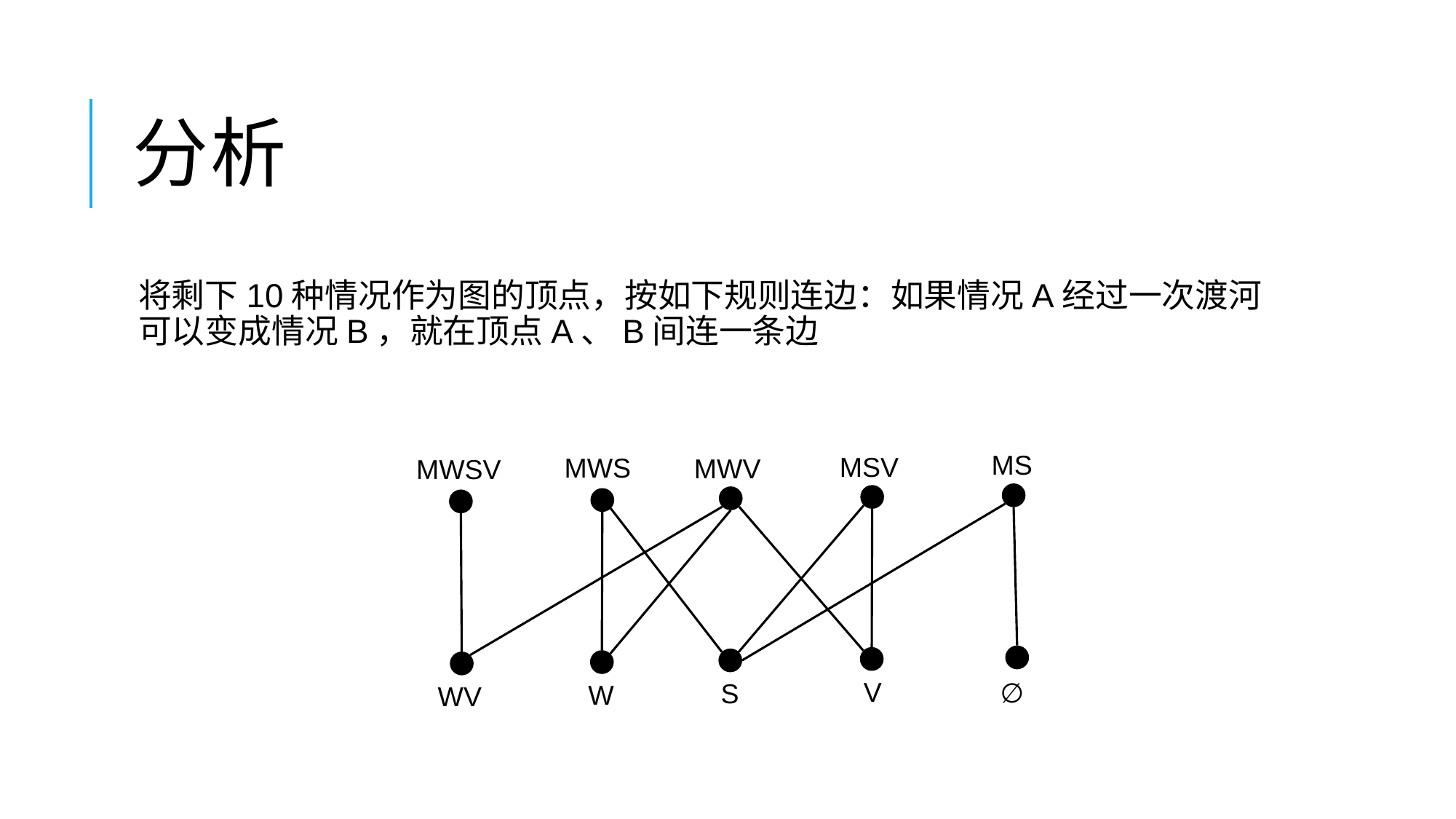

# 分析
将剩下10种情况作为图的顶点，按如下规则连边：如果情况A经过一次渡河可以变成情况B，就在顶点A、B间连一条边
MS
MSV
MWS
MWV
MWSV

V
∅
S
W
WV